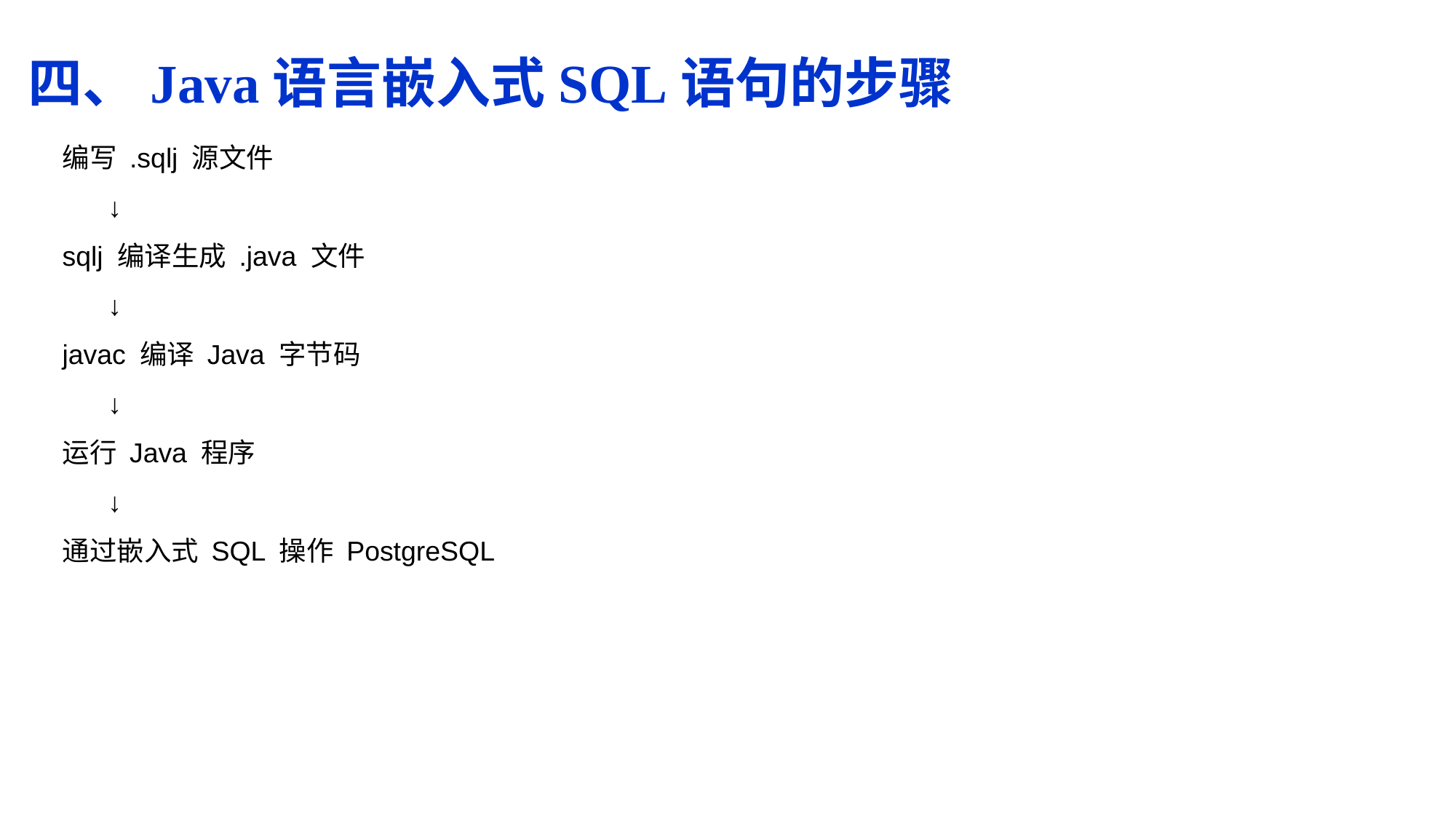

四、Java语言嵌入式SQL语句的步骤
编写 .sqlj 源文件
      ↓
sqlj 编译生成 .java 文件
      ↓
javac 编译 Java 字节码
      ↓
运行 Java 程序
      ↓
通过嵌入式 SQL 操作 PostgreSQL